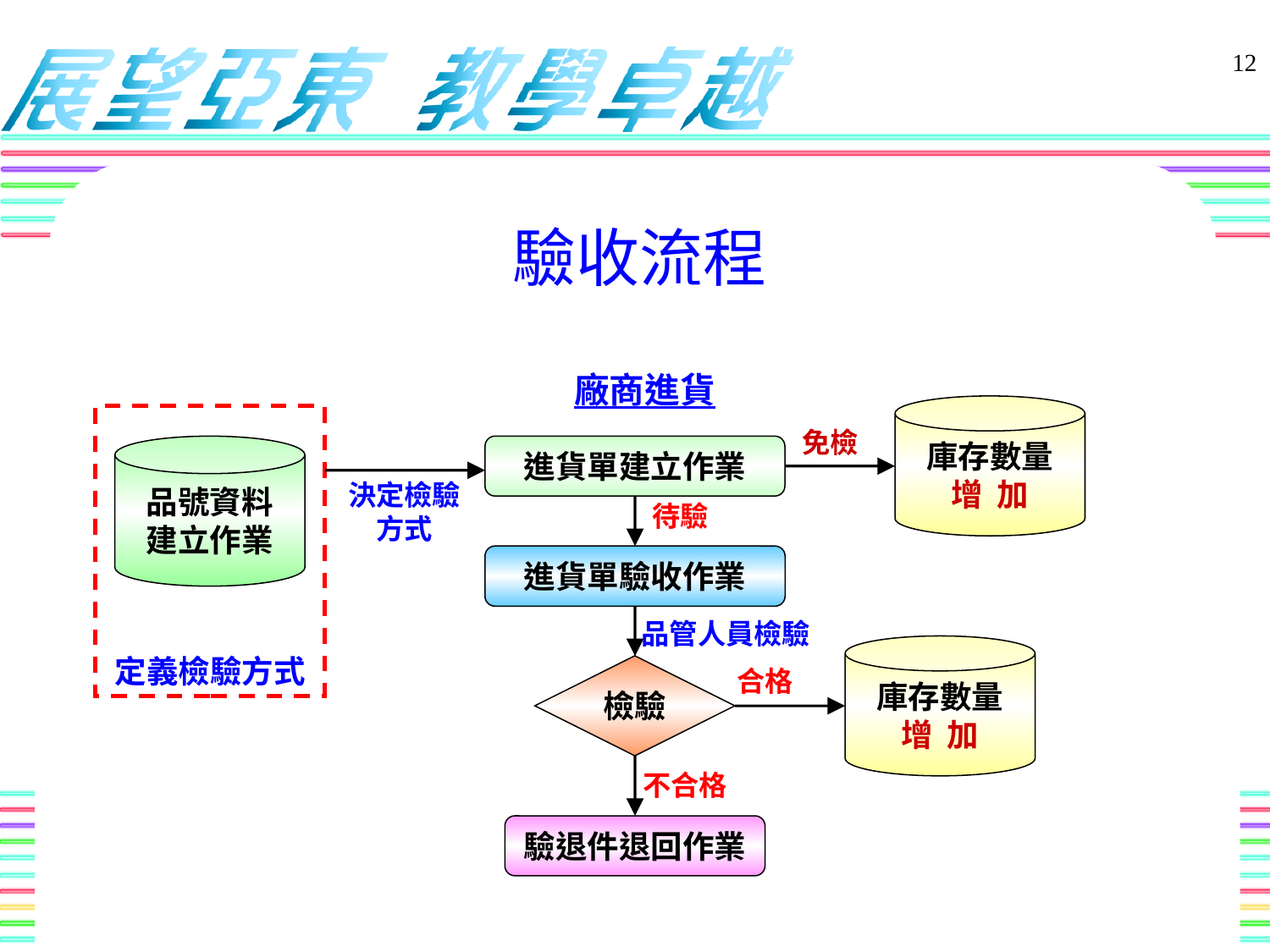

12
驗收流程

廠商進貨
庫存數量
增  加
定義檢驗方式
免檢
品號資料
建立作業
進貨單建立作業

決定檢驗
方式
待驗

進貨單驗收作業

品管人員檢驗
庫存數量
增  加
檢驗
合格

不合格
驗退件退回作業